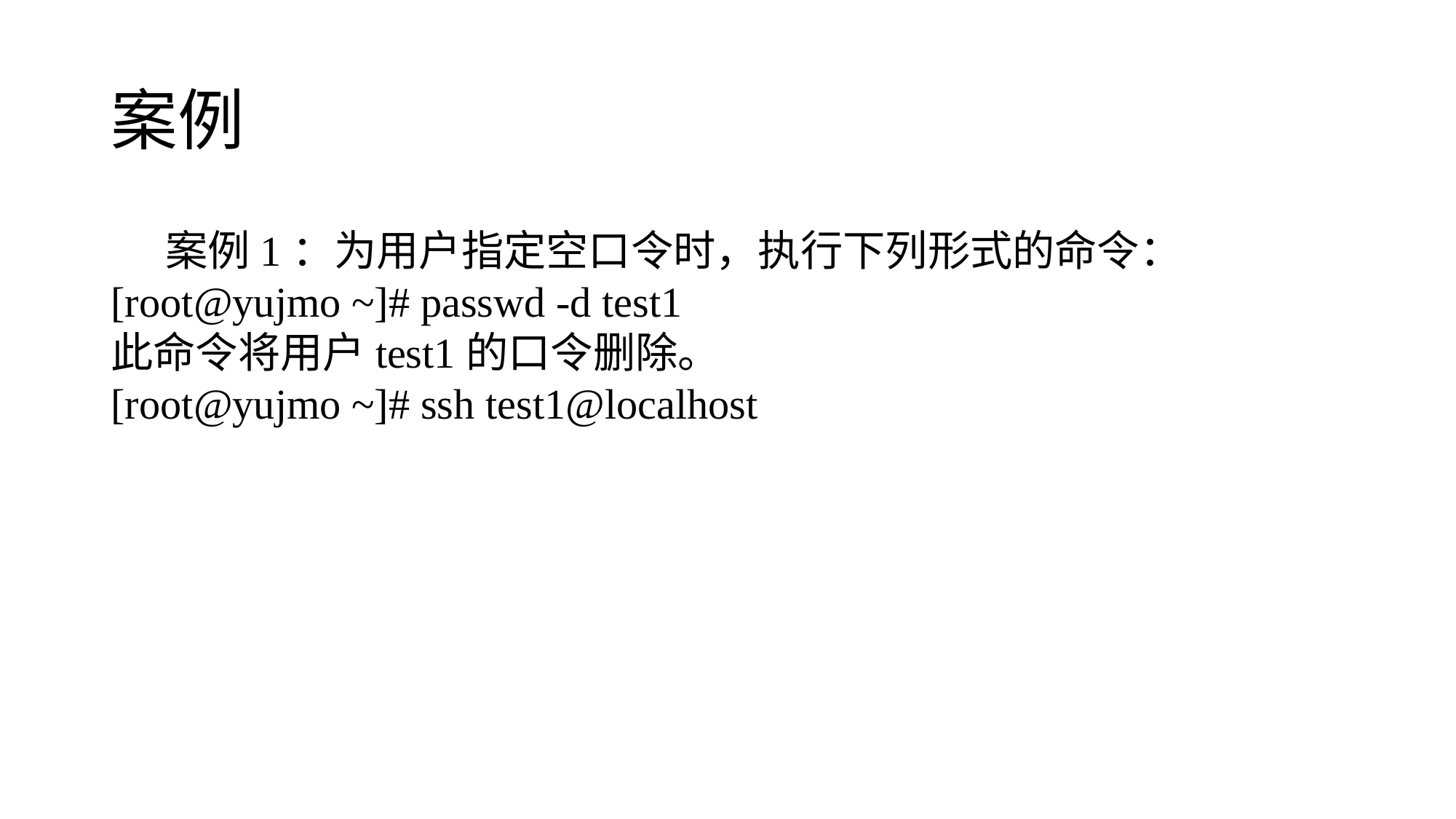

# 案例
案例1：为用户指定空口令时，执行下列形式的命令：
[root@yujmo ~]# passwd -d test1
此命令将用户test1的口令删除。
[root@yujmo ~]# ssh test1@localhost